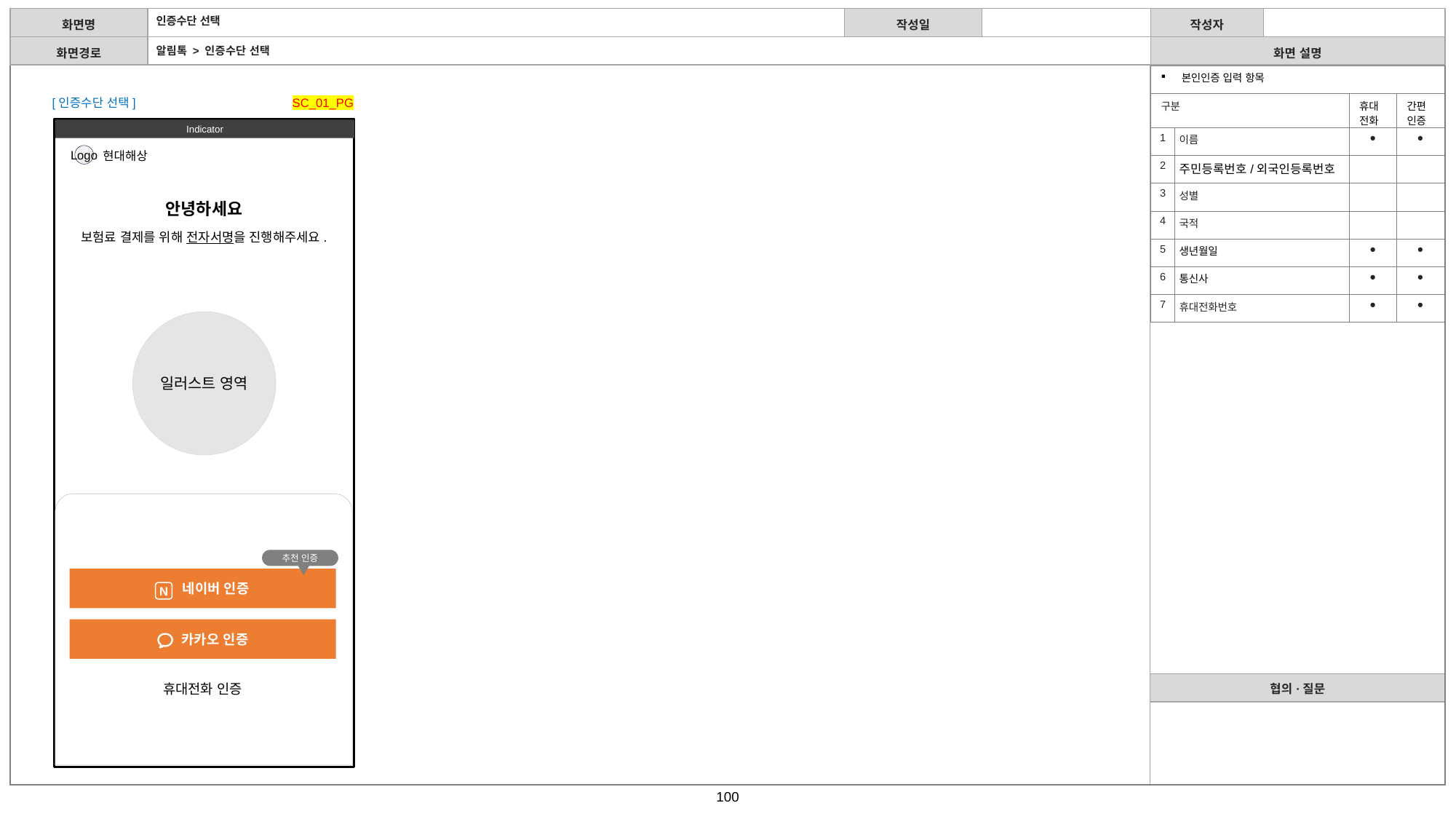

인증수단 선택

알림톡 > 인증수단 선택
| 본인인증 입력 항목 |  |  |  |
| --- | --- | --- | --- |
| 구분 |  | 휴대 전화 | 간편 인증 |
| 1 | 이름 | ● | ● |
| 2 | 주민등록번호/외국인등록번호 |  |  |
| 3 | 성별 |  |  |
| 4 | 국적 |  |  |
| 5 | 생년월일 | ● | ● |
| 6 | 통신사 | ● | ● |
| 7 | 휴대전화번호 | ● | ● |
SC_01_PG
[인증수단 선택]

Indicator
Logo
현대해상
안녕하세요
보험료 결제를 위해 전자서명을 진행해주세요.
일러스트 영역

추천 인증

네이버 인증

카카오 인증
휴대전화 인증
N